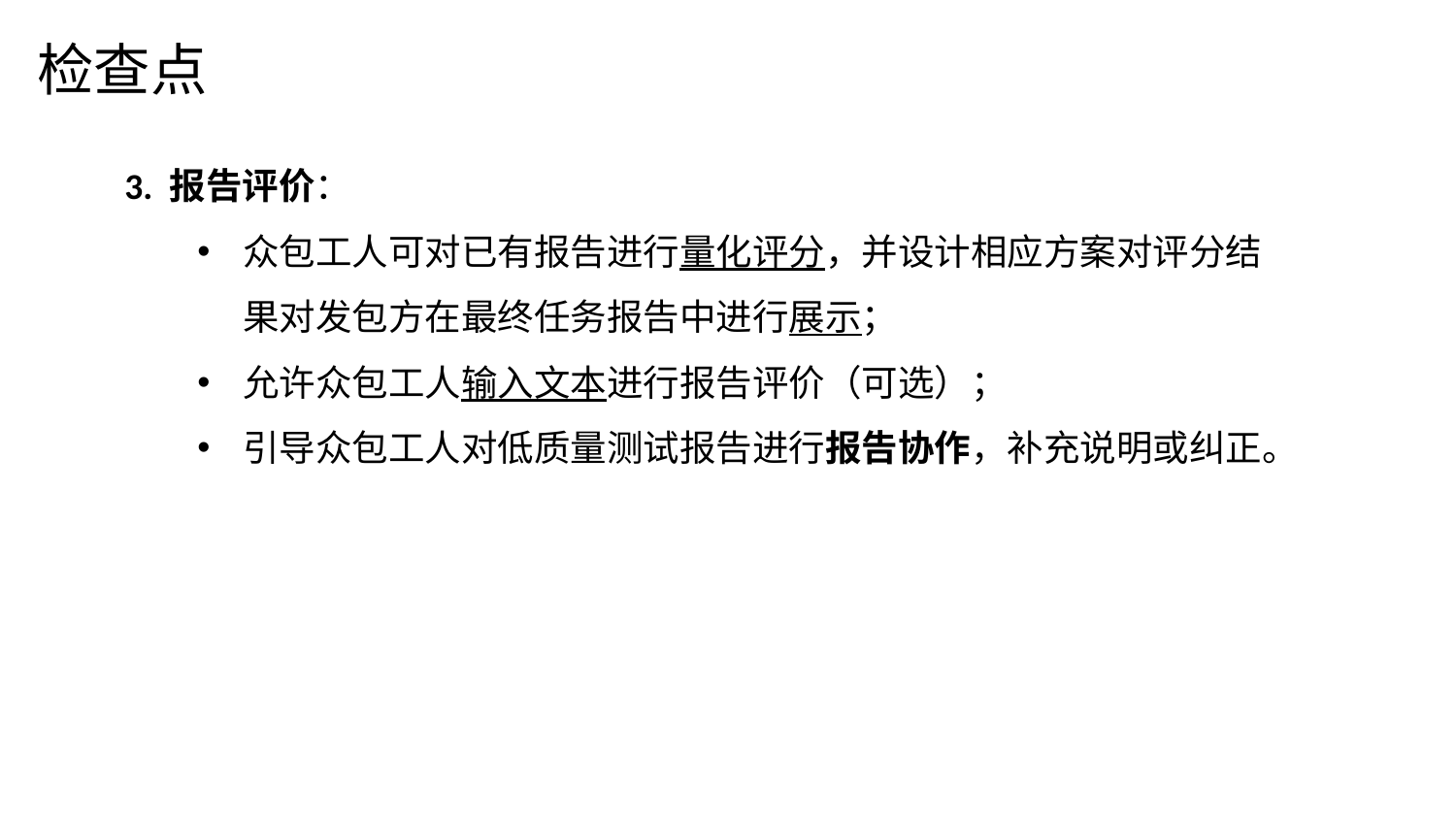

检查点
3. 报告评价：
众包工人可对已有报告进行量化评分，并设计相应方案对评分结果对发包方在最终任务报告中进行展示；
允许众包工人输入文本进行报告评价（可选）；
引导众包工人对低质量测试报告进行报告协作，补充说明或纠正。